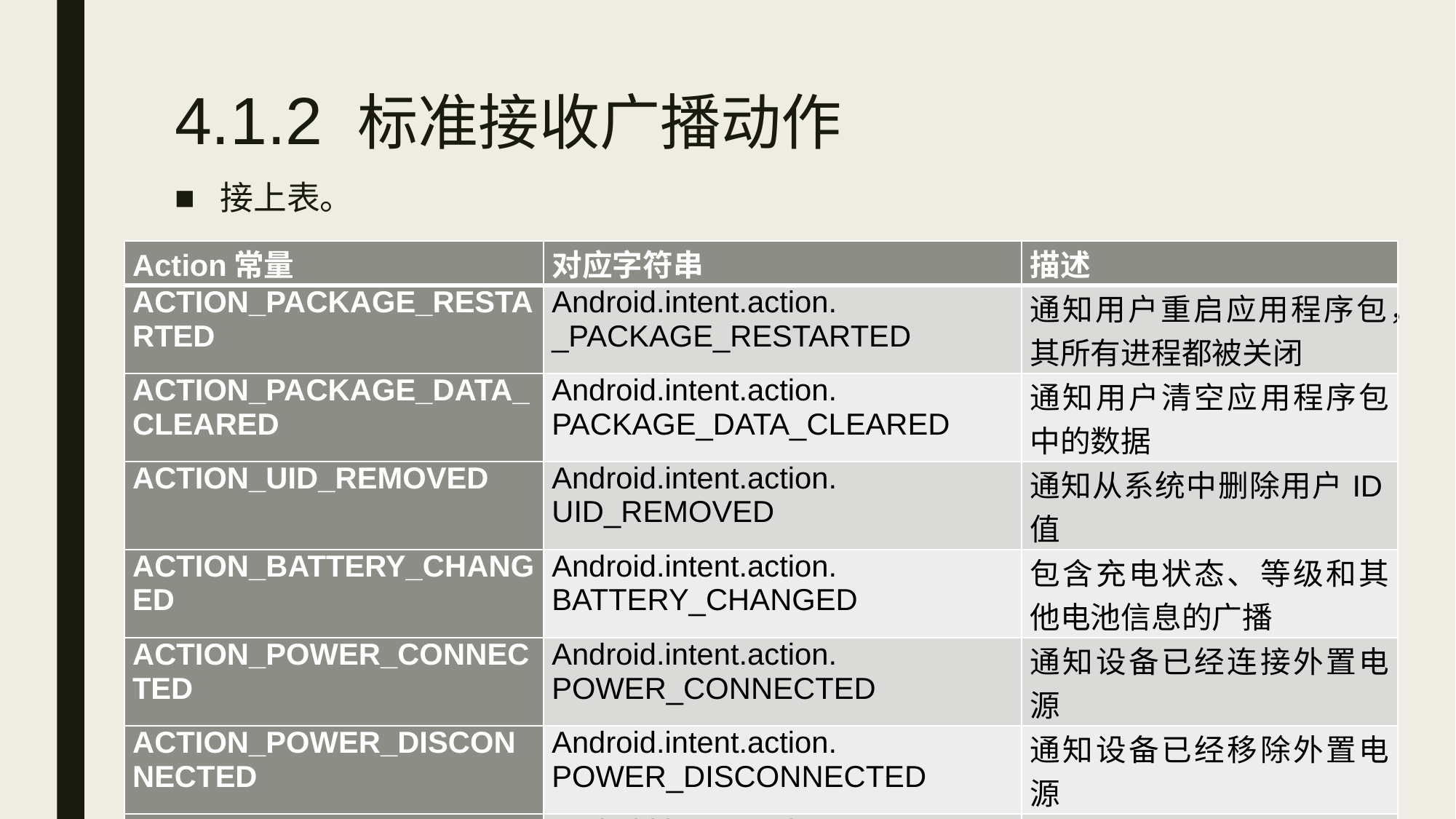

# 4.1.2 标准接收广播动作
接上表。
| Action常量 | 对应字符串 | 描述 |
| --- | --- | --- |
| ACTION\_PACKAGE\_RESTARTED | Android.intent.action. \_PACKAGE\_RESTARTED | 通知用户重启应用程序包，其所有进程都被关闭 |
| ACTION\_PACKAGE\_DATA\_CLEARED | Android.intent.action. PACKAGE\_DATA\_CLEARED | 通知用户清空应用程序包中的数据 |
| ACTION\_UID\_REMOVED | Android.intent.action. UID\_REMOVED | 通知从系统中删除用户ID值 |
| ACTION\_BATTERY\_CHANGED | Android.intent.action. BATTERY\_CHANGED | 包含充电状态、等级和其他电池信息的广播 |
| ACTION\_POWER\_CONNECTED | Android.intent.action. POWER\_CONNECTED | 通知设备已经连接外置电源 |
| ACTION\_POWER\_DISCONNECTED | Android.intent.action. POWER\_DISCONNECTED | 通知设备已经移除外置电源 |
| ACTION\_SHUTDOWN | Android.intent.action. SHUTDOWN | 通知设备已经关闭 |